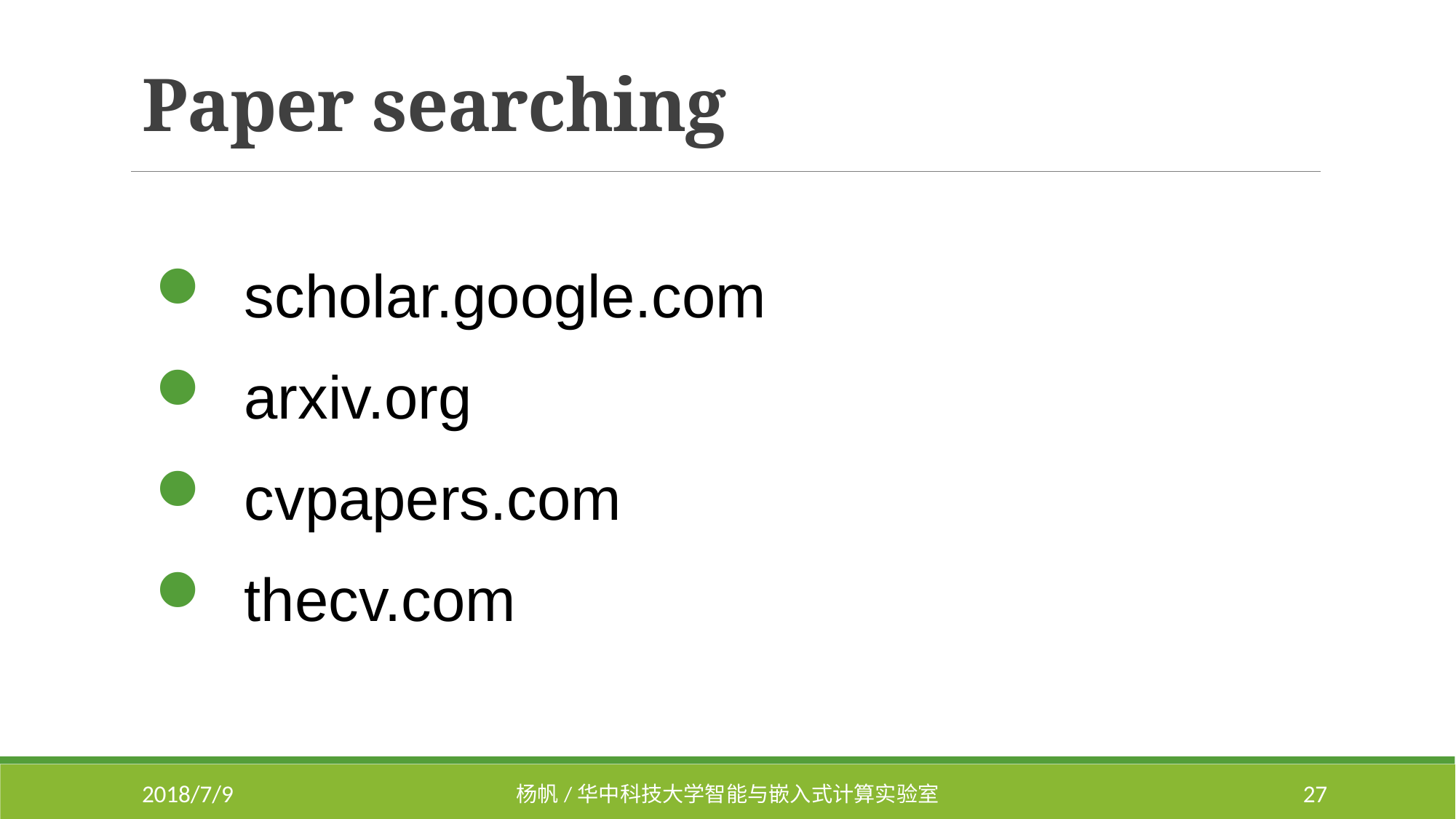

# Paper searching
scholar.google.com
arxiv.org
cvpapers.com
thecv.com
2018/7/9
杨帆/华中科技大学智能与嵌入式计算实验室
27